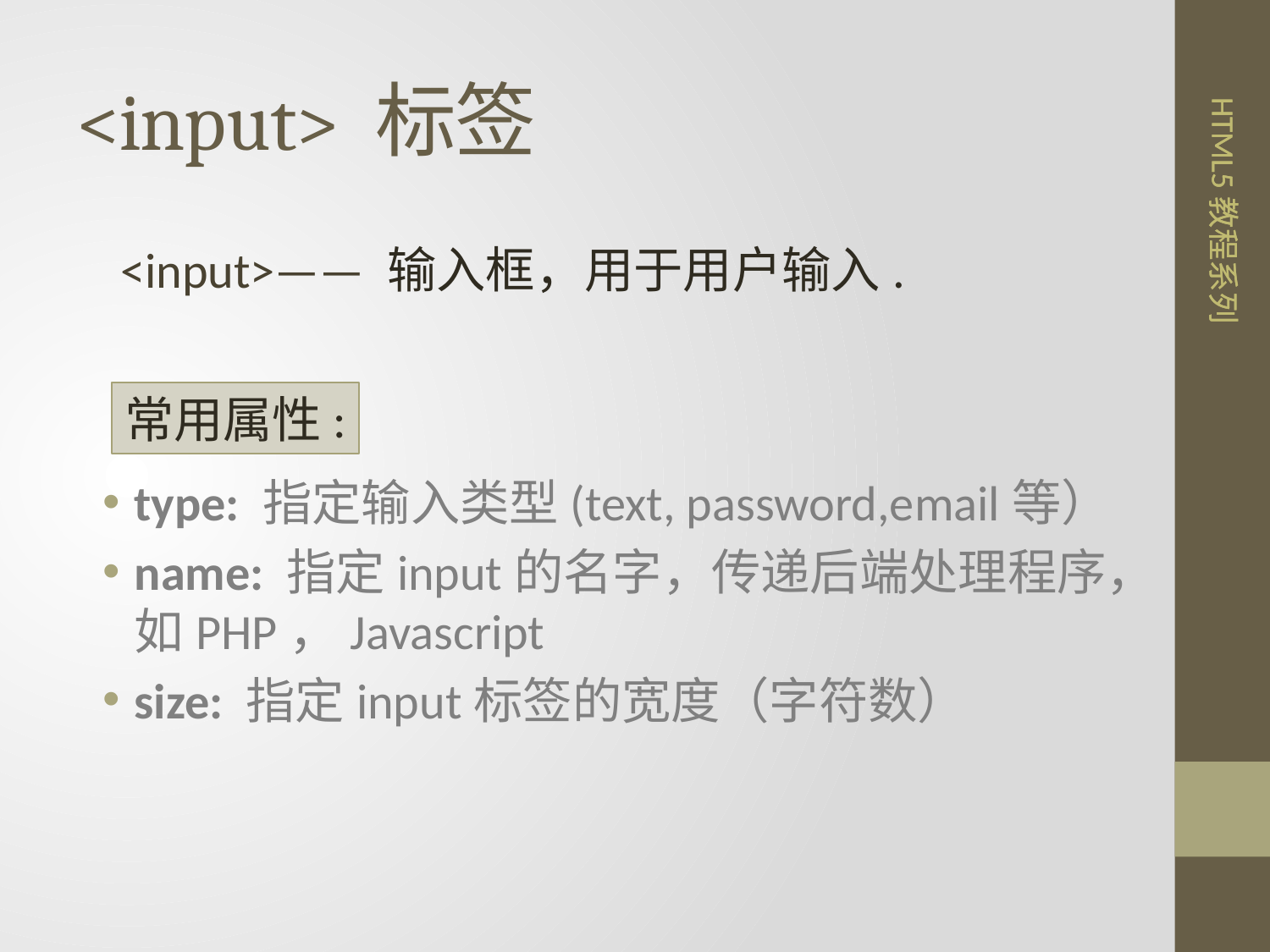

# <input> 标签
<input>—— 输入框，用于用户输入.
常用属性:
type: 指定输入类型(text, password,email等）
name: 指定input的名字，传递后端处理程序，如PHP，Javascript
size: 指定input标签的宽度（字符数）